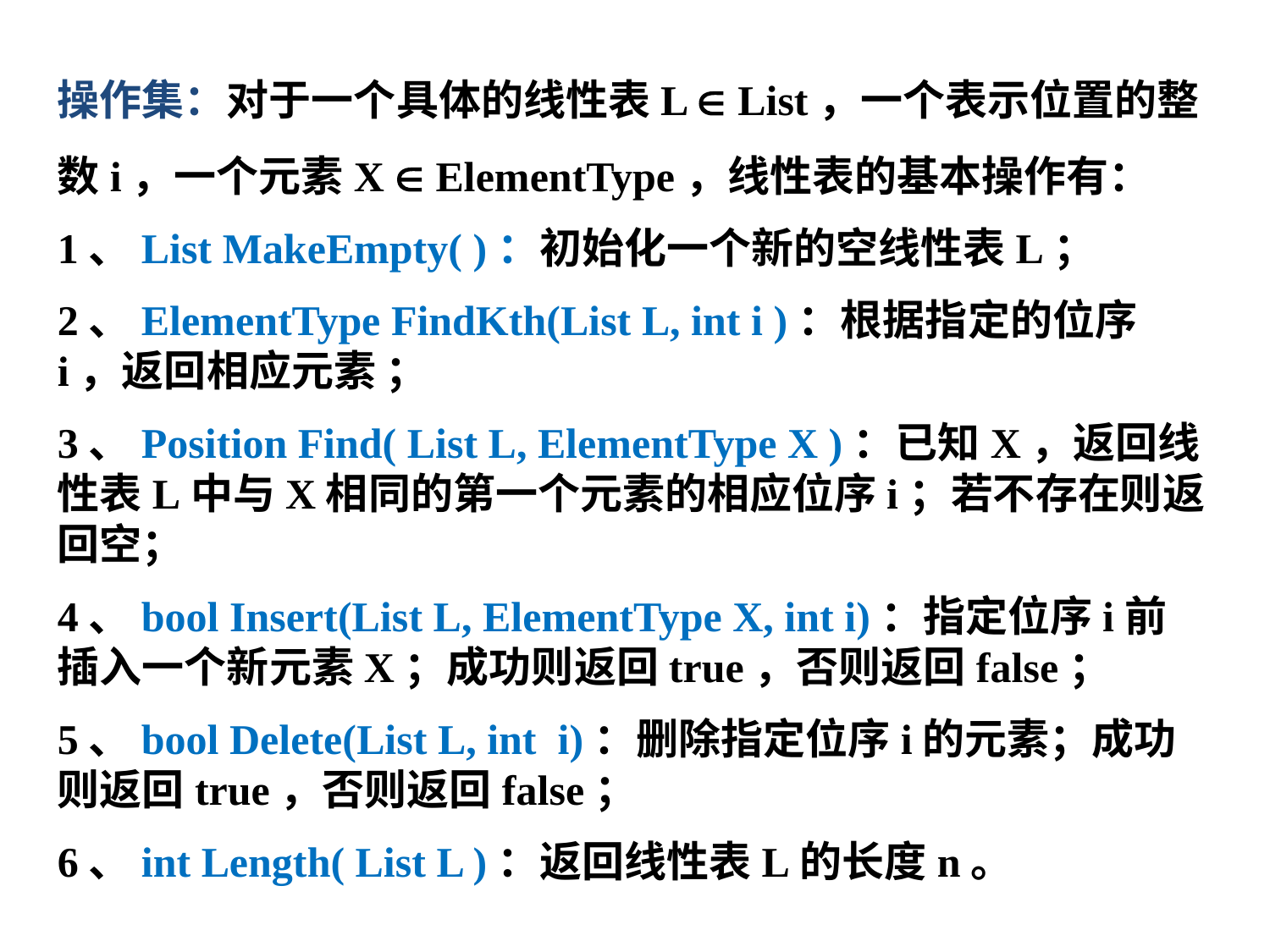

操作集：对于一个具体的线性表L ∈ List，一个表示位置的整数i，一个元素X ∈ ElementType，线性表的基本操作有：
1、List MakeEmpty( )：初始化一个新的空线性表L；
2、ElementType FindKth(List L, int i )：根据指定的位序i，返回相应元素 ；
3、Position Find( List L, ElementType X )：已知X，返回线性表L中与X相同的第一个元素的相应位序i；若不存在则返回空；
4、bool Insert(List L, ElementType X, int i)：指定位序i前插入一个新元素X；成功则返回true，否则返回false；
5、bool Delete(List L, int  i)：删除指定位序i的元素；成功则返回true，否则返回false；
6、int Length( List L )：返回线性表L的长度n。